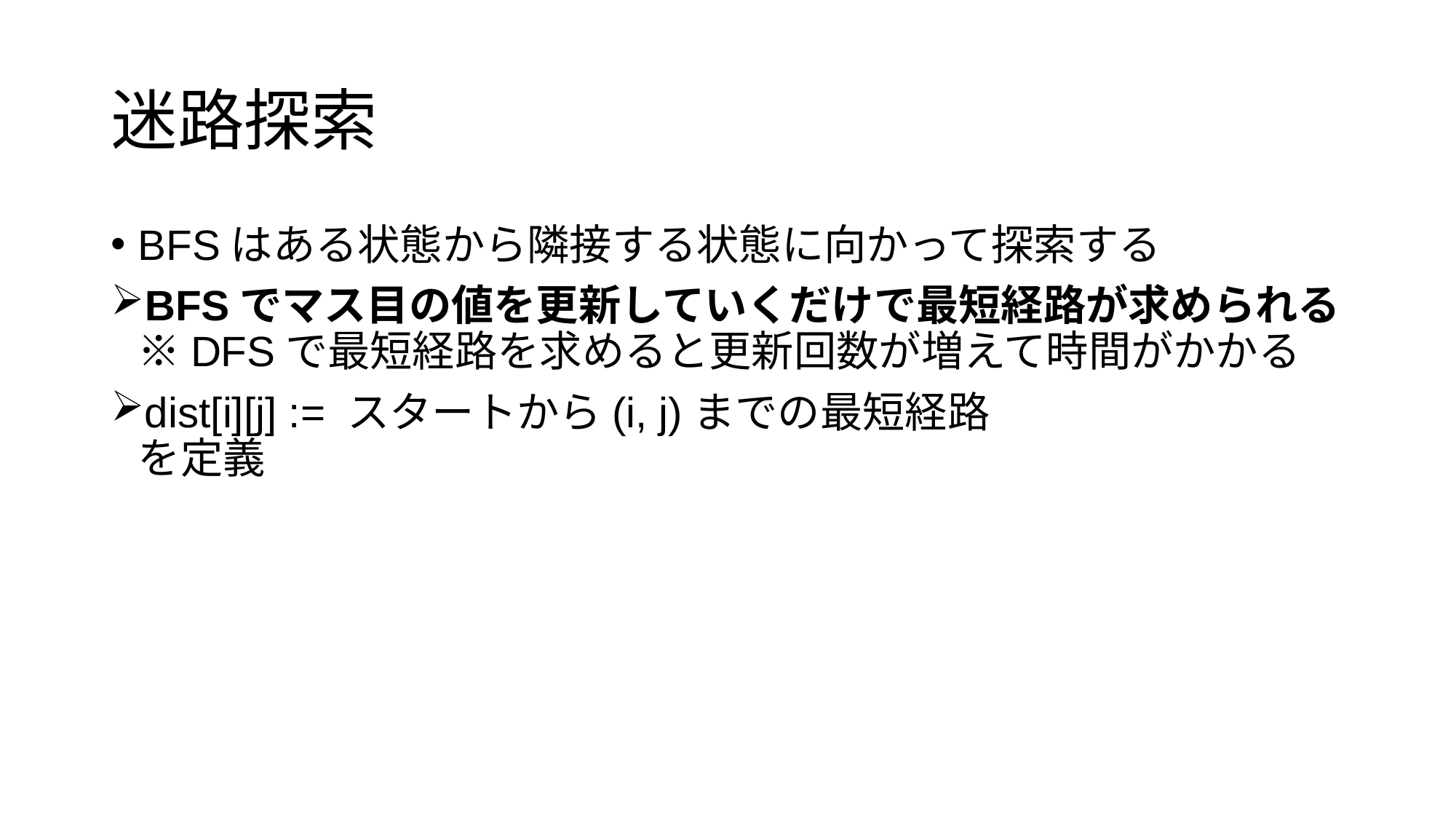

# 迷路探索
BFSはある状態から隣接する状態に向かって探索する
BFSでマス目の値を更新していくだけで最短経路が求められる
※DFSで最短経路を求めると更新回数が増えて時間がかかる
dist[i][j] := スタートから(i, j)までの最短経路
を定義